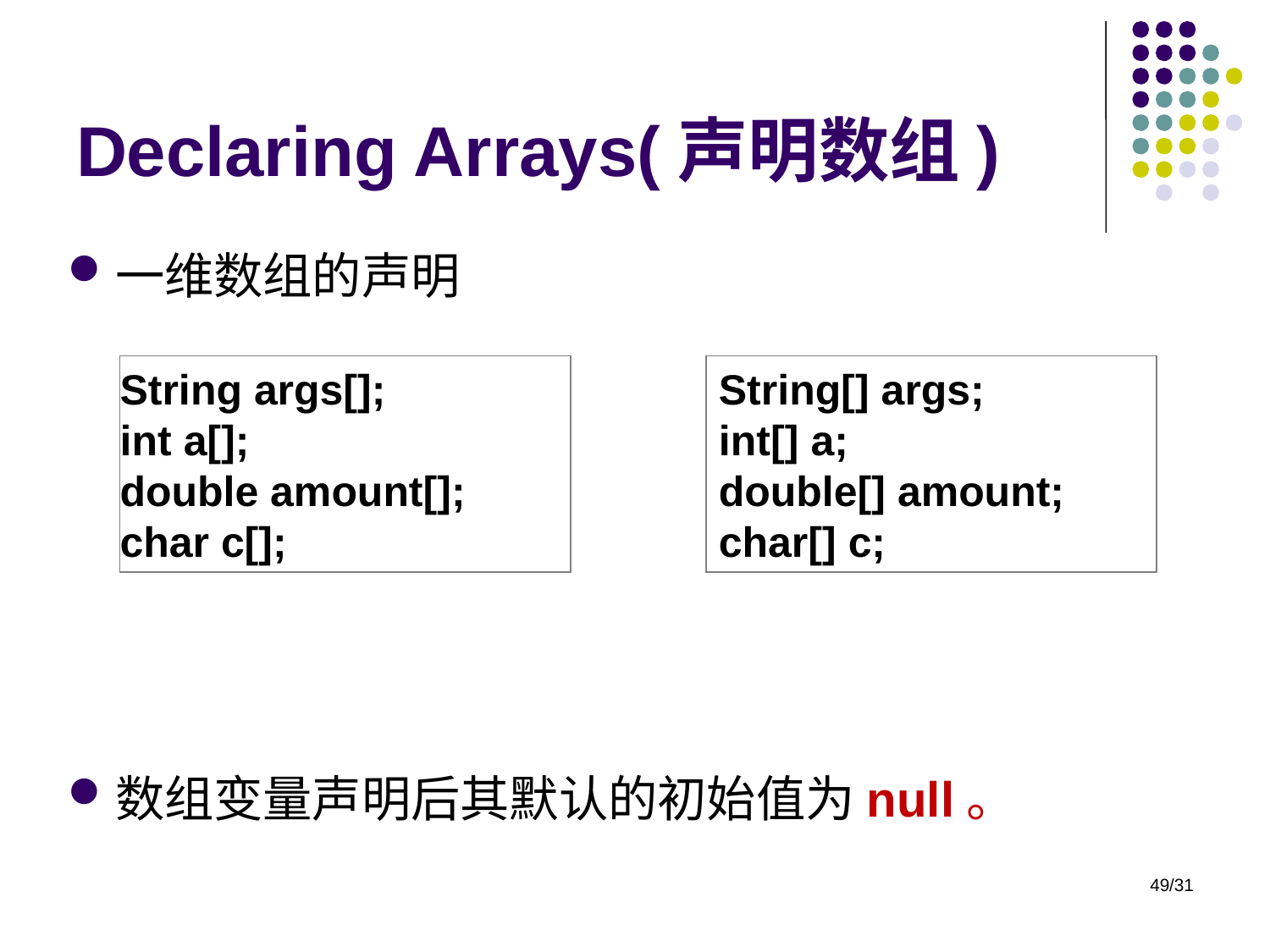

# Declaring Arrays(声明数组)
一维数组的声明

数组变量声明后其默认的初始值为null。

String[] args;
int[] a;
double[] amount;
char[] c;
String args[];
int a[];
double amount[];
char c[];
49/31